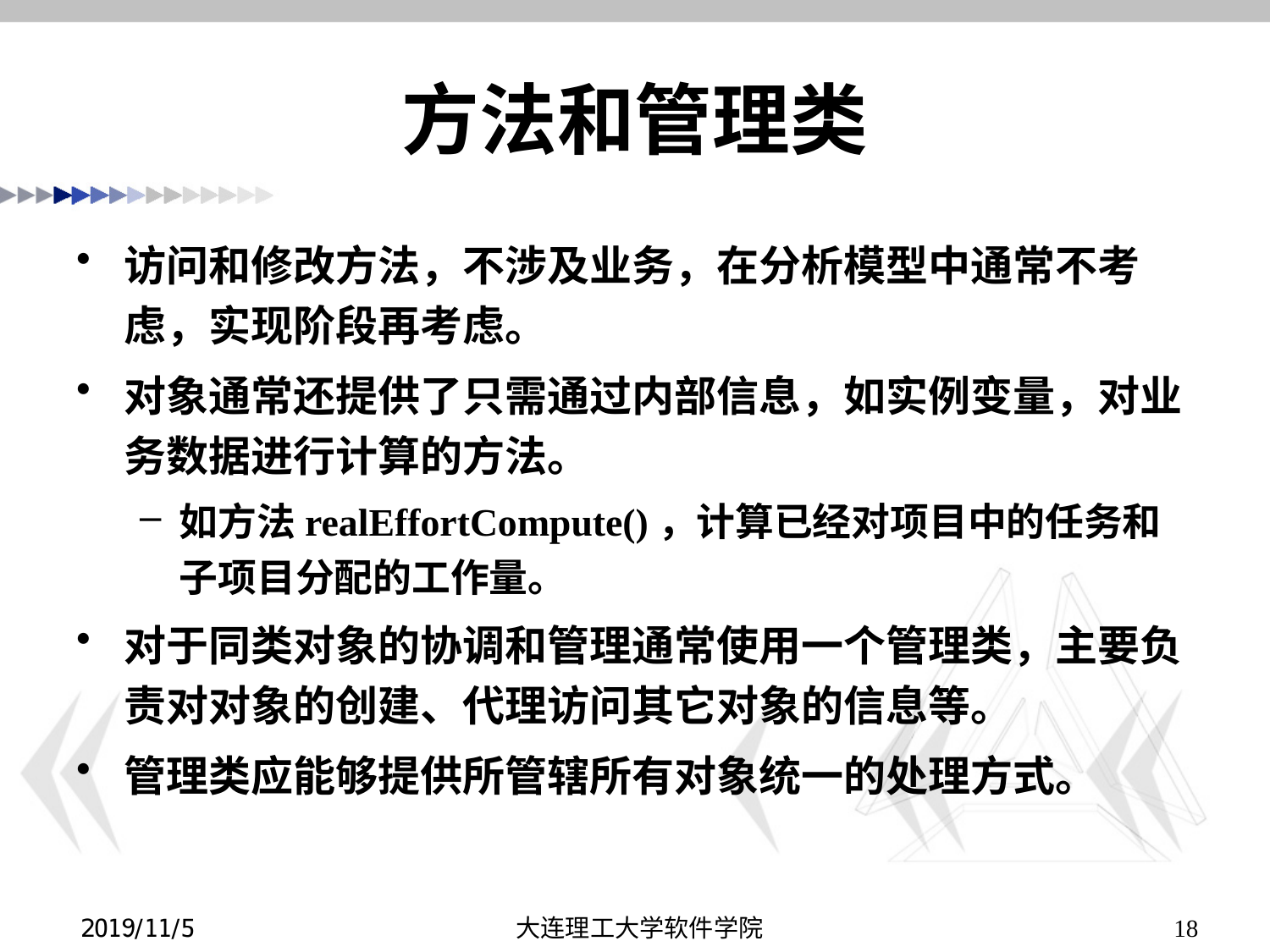

# 方法和管理类
访问和修改方法，不涉及业务，在分析模型中通常不考虑，实现阶段再考虑。
对象通常还提供了只需通过内部信息，如实例变量，对业务数据进行计算的方法。
如方法realEffortCompute()，计算已经对项目中的任务和子项目分配的工作量。
对于同类对象的协调和管理通常使用一个管理类，主要负责对对象的创建、代理访问其它对象的信息等。
管理类应能够提供所管辖所有对象统一的处理方式。
2019/11/5
大连理工大学软件学院
18